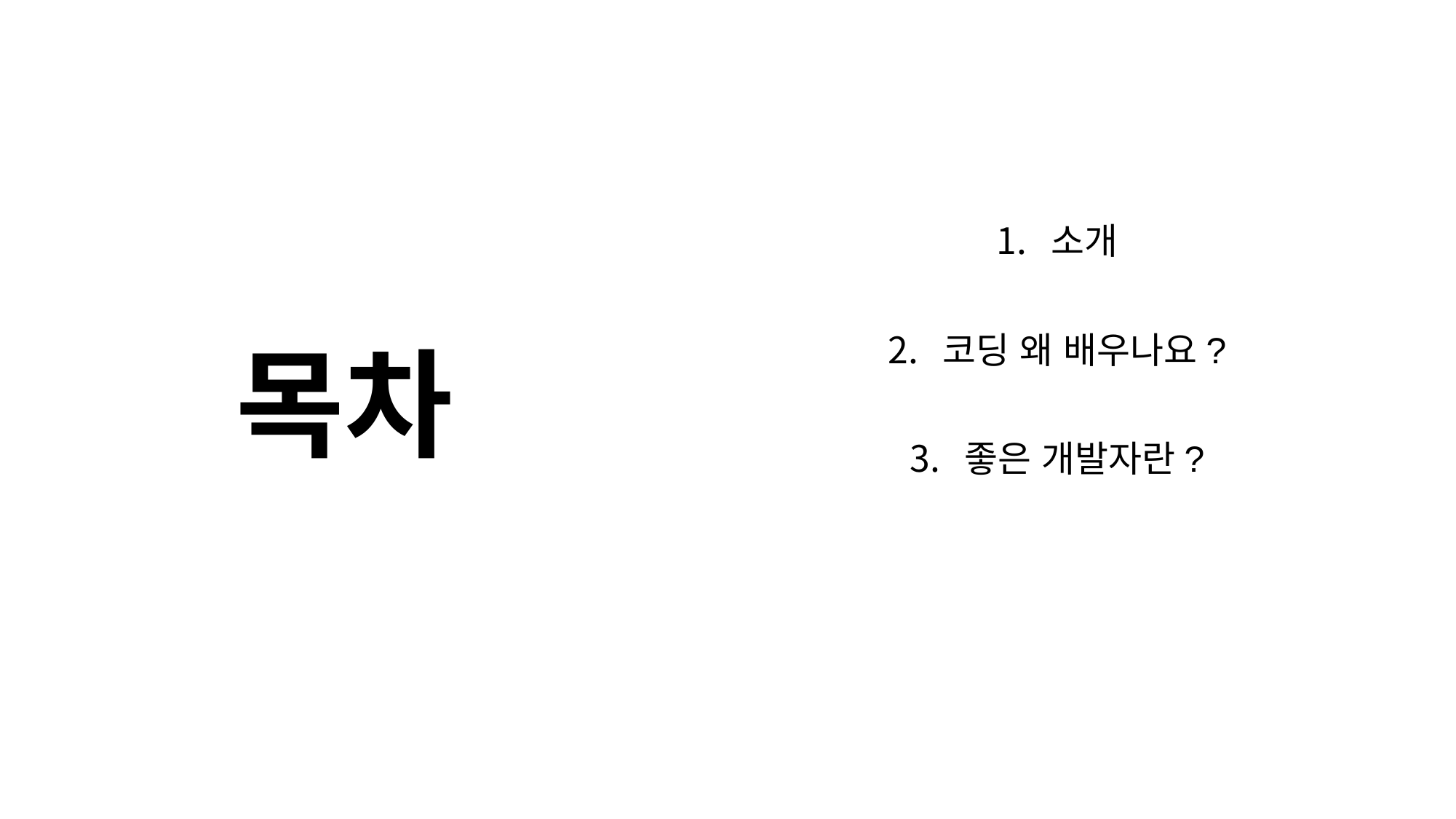

소개

코딩 왜 배우나요?

좋은 개발자란?
# 목차